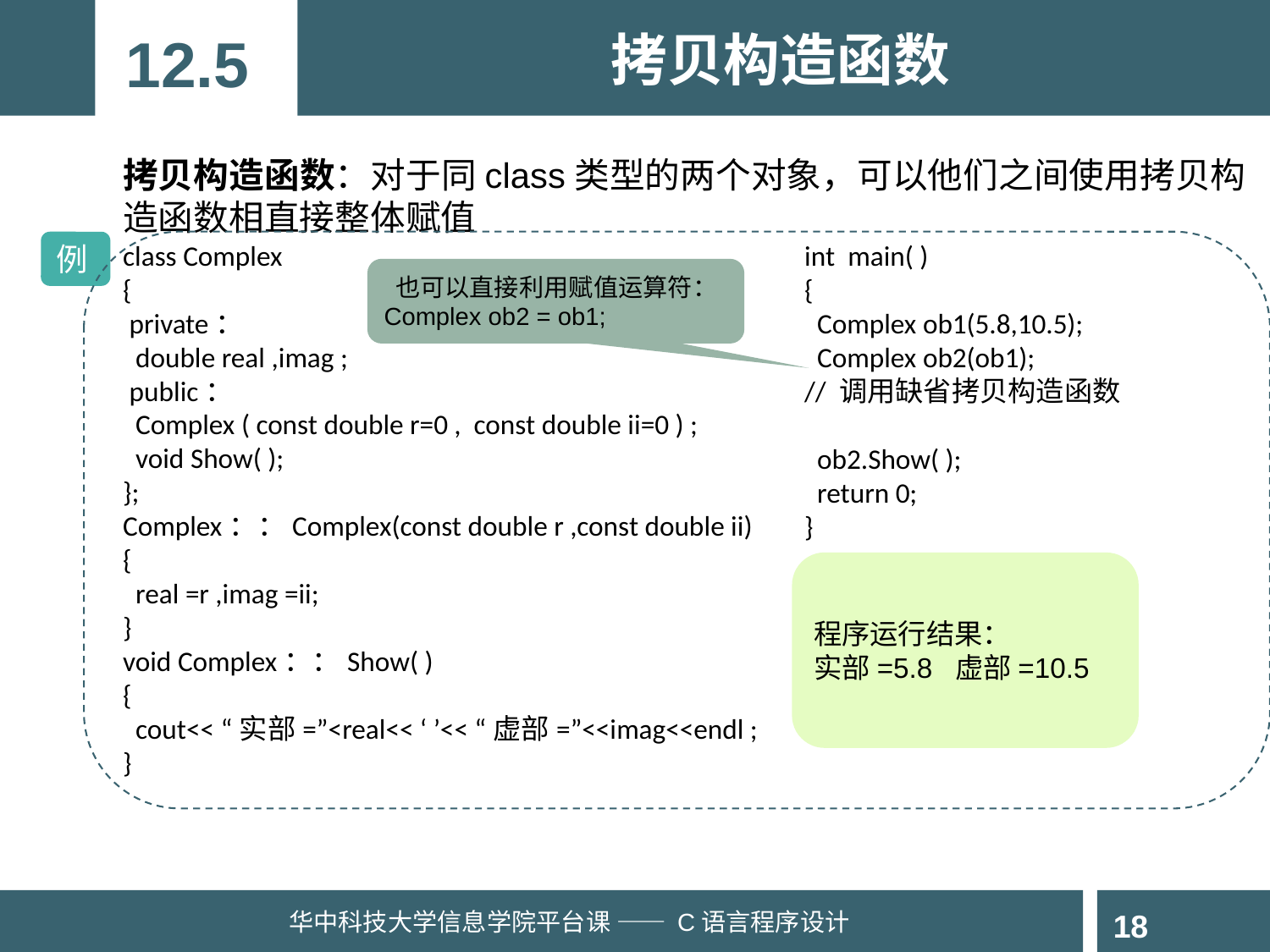

12.5
拷贝构造函数
拷贝构造函数：对于同class类型的两个对象，可以他们之间使用拷贝构造函数相直接整体赋值
例

class Complex
{
 private：
  double real ,imag ;
 public：
  Complex ( const double r=0 ,  const double ii=0 ) ;
  void Show( );
};
Complex：：Complex(const double r ,const double ii)
{
  real =r ,imag =ii;
}
void Complex：：Show( )
{
  cout<< “实部=”<real<< ‘ ’<< “虚部=”<<imag<<endl ;
}
int  main( )
{
  Complex ob1(5.8,10.5);
  Complex ob2(ob1);
// 调用缺省拷贝构造函数

  ob2.Show( );
  return 0;
}
 也可以直接利用赋值运算符：
Complex ob2 = ob1;
程序运行结果：
实部=5.8  虚部=10.5